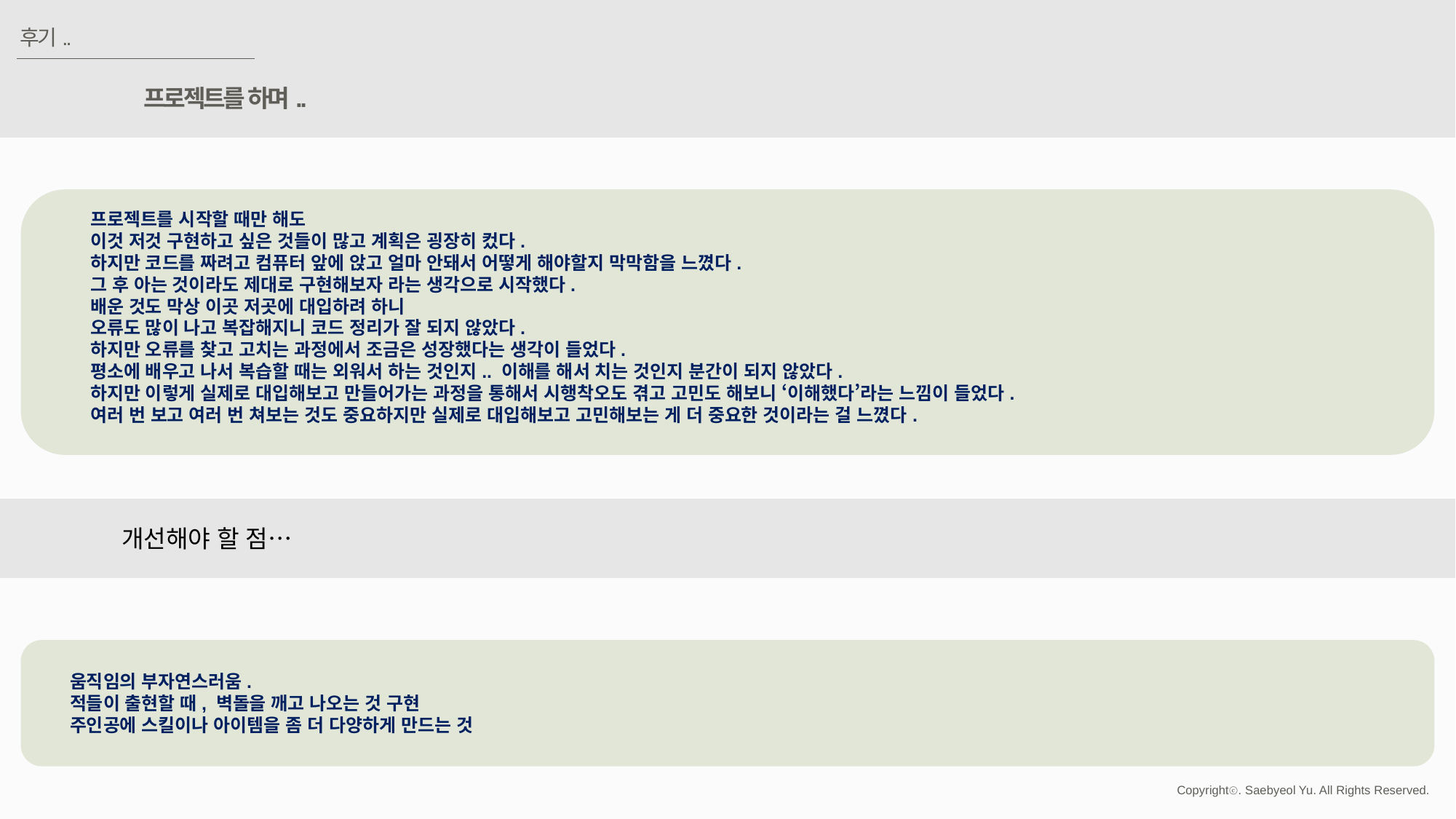

후기..
프로젝트를 하며..

프로젝트를 시작할 때만 해도
이것 저것 구현하고 싶은 것들이 많고 계획은 굉장히 컸다.
하지만 코드를 짜려고 컴퓨터 앞에 앉고 얼마 안돼서 어떻게 해야할지 막막함을 느꼈다.
그 후 아는 것이라도 제대로 구현해보자 라는 생각으로 시작했다.
배운 것도 막상 이곳 저곳에 대입하려 하니
오류도 많이 나고 복잡해지니 코드 정리가 잘 되지 않았다.
하지만 오류를 찾고 고치는 과정에서 조금은 성장했다는 생각이 들었다.
평소에 배우고 나서 복습할 때는 외워서 하는 것인지.. 이해를 해서 치는 것인지 분간이 되지 않았다.
하지만 이렇게 실제로 대입해보고 만들어가는 과정을 통해서 시행착오도 겪고 고민도 해보니 ‘이해했다’라는 느낌이 들었다.
여러 번 보고 여러 번 쳐보는 것도 중요하지만 실제로 대입해보고 고민해보는 게 더 중요한 것이라는 걸 느꼈다.

개선해야 할 점…

움직임의 부자연스러움.
적들이 출현할 때, 벽돌을 깨고 나오는 것 구현
주인공에 스킬이나 아이템을 좀 더 다양하게 만드는 것